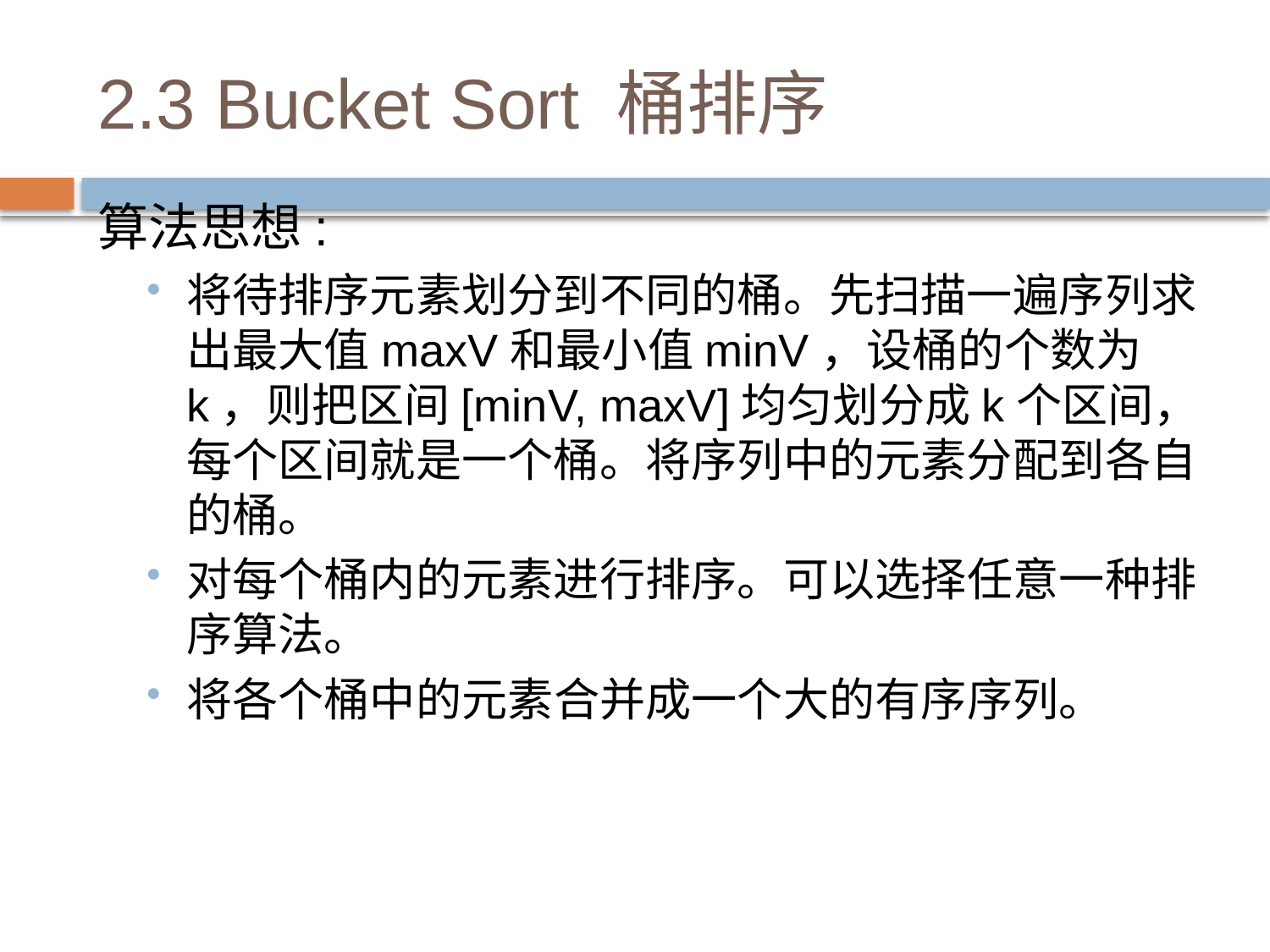

# 2.3 Bucket Sort 桶排序
算法思想:
将待排序元素划分到不同的桶。先扫描一遍序列求出最大值maxV和最小值minV，设桶的个数为k，则把区间[minV, maxV]均匀划分成k个区间，每个区间就是一个桶。将序列中的元素分配到各自的桶。
对每个桶内的元素进行排序。可以选择任意一种排序算法。
将各个桶中的元素合并成一个大的有序序列。